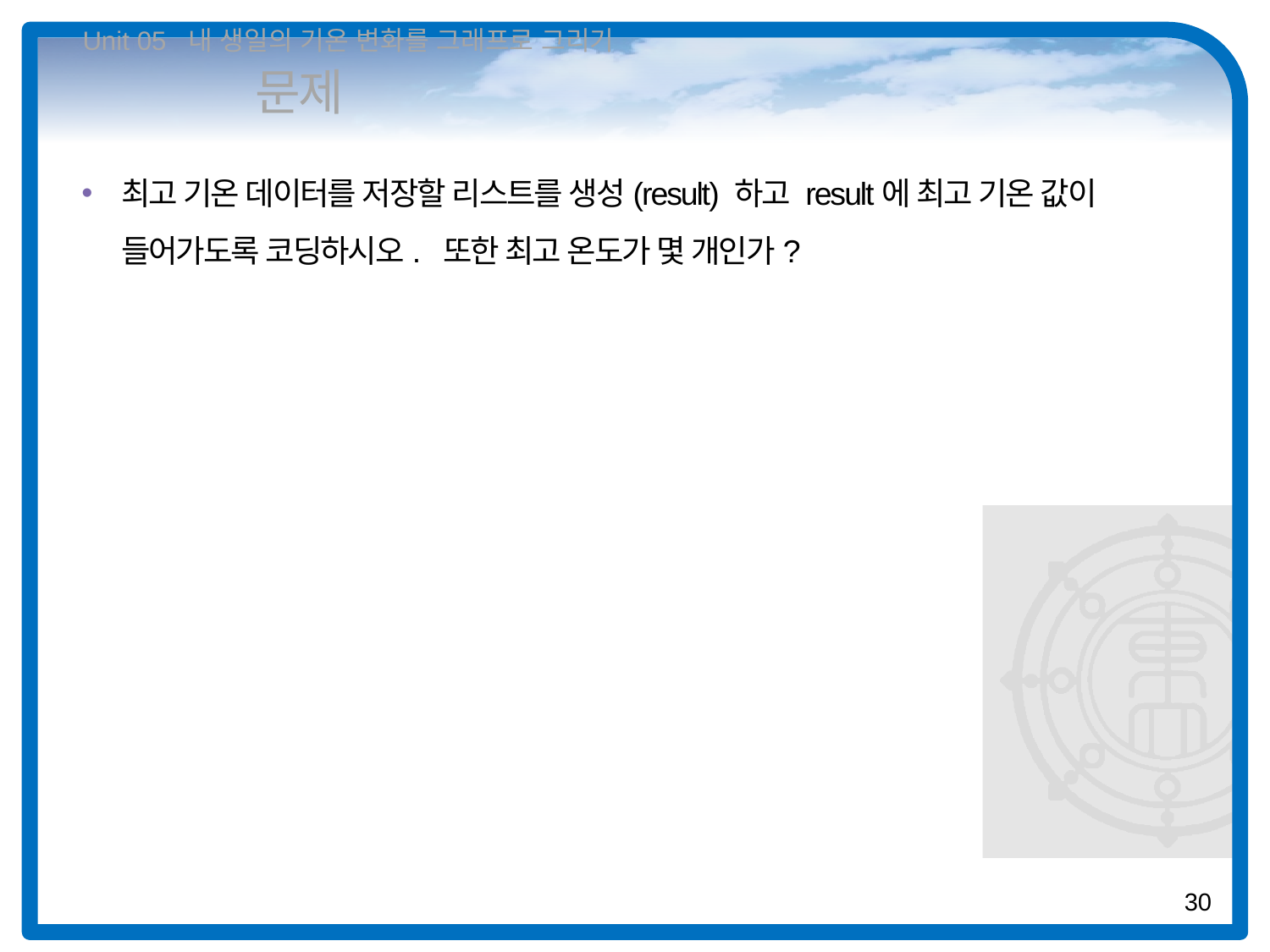

Unit 05  내 생일의 기온 변화를 그래프로 그리기
문제
최고 기온 데이터를 저장할 리스트를 생성(result) 하고 result에 최고 기온 값이 들어가도록 코딩하시오.  또한 최고 온도가 몇 개인가?